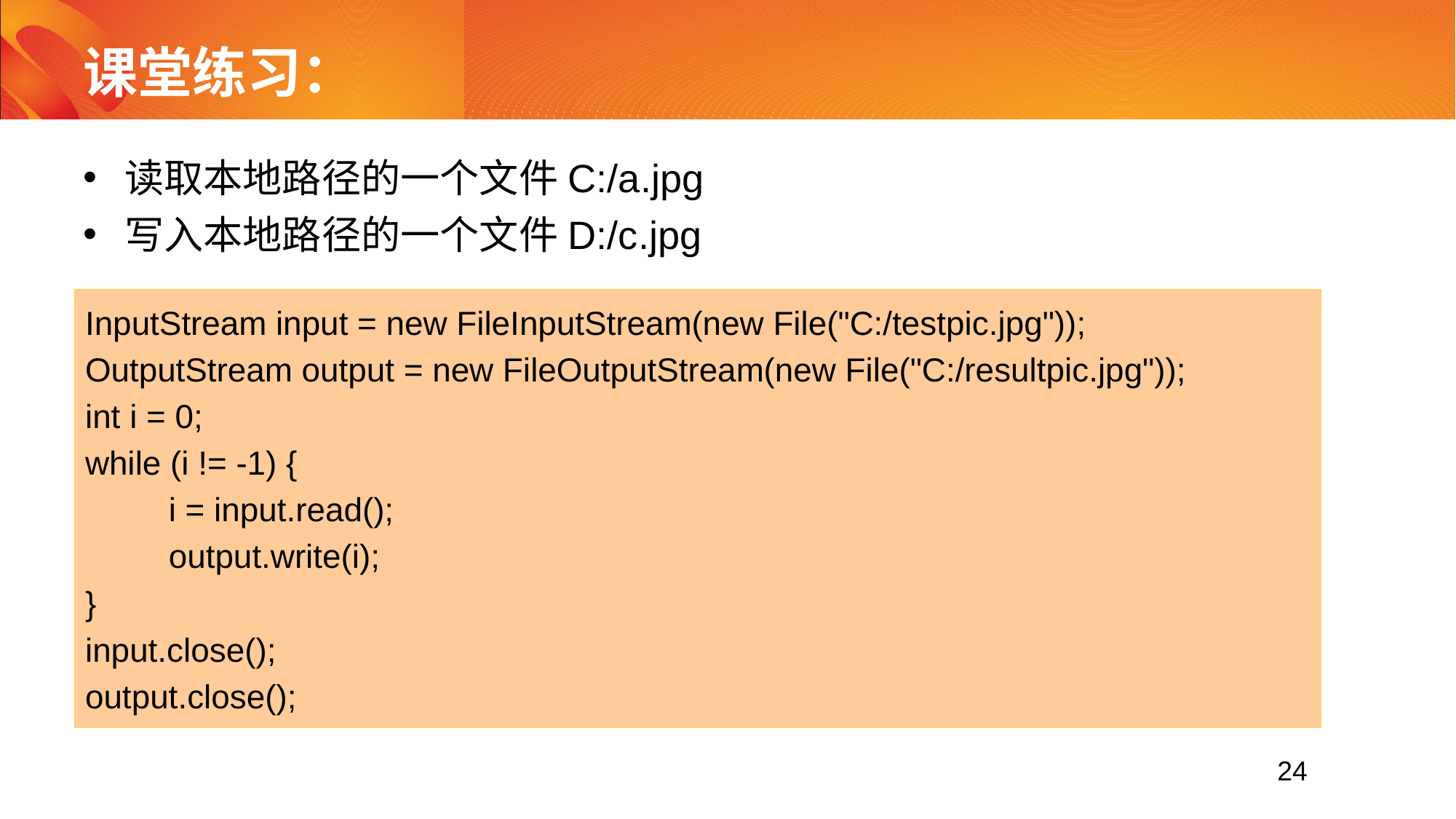

# 课堂练习：
读取本地路径的一个文件C:/a.jpg
写入本地路径的一个文件D:/c.jpg

InputStream input = new FileInputStream(new File("C:/testpic.jpg"));
OutputStream output = new FileOutputStream(new File("C:/resultpic.jpg"));
int i = 0;
while (i != -1) {
         i = input.read();
         output.write(i);
}
input.close();
output.close();